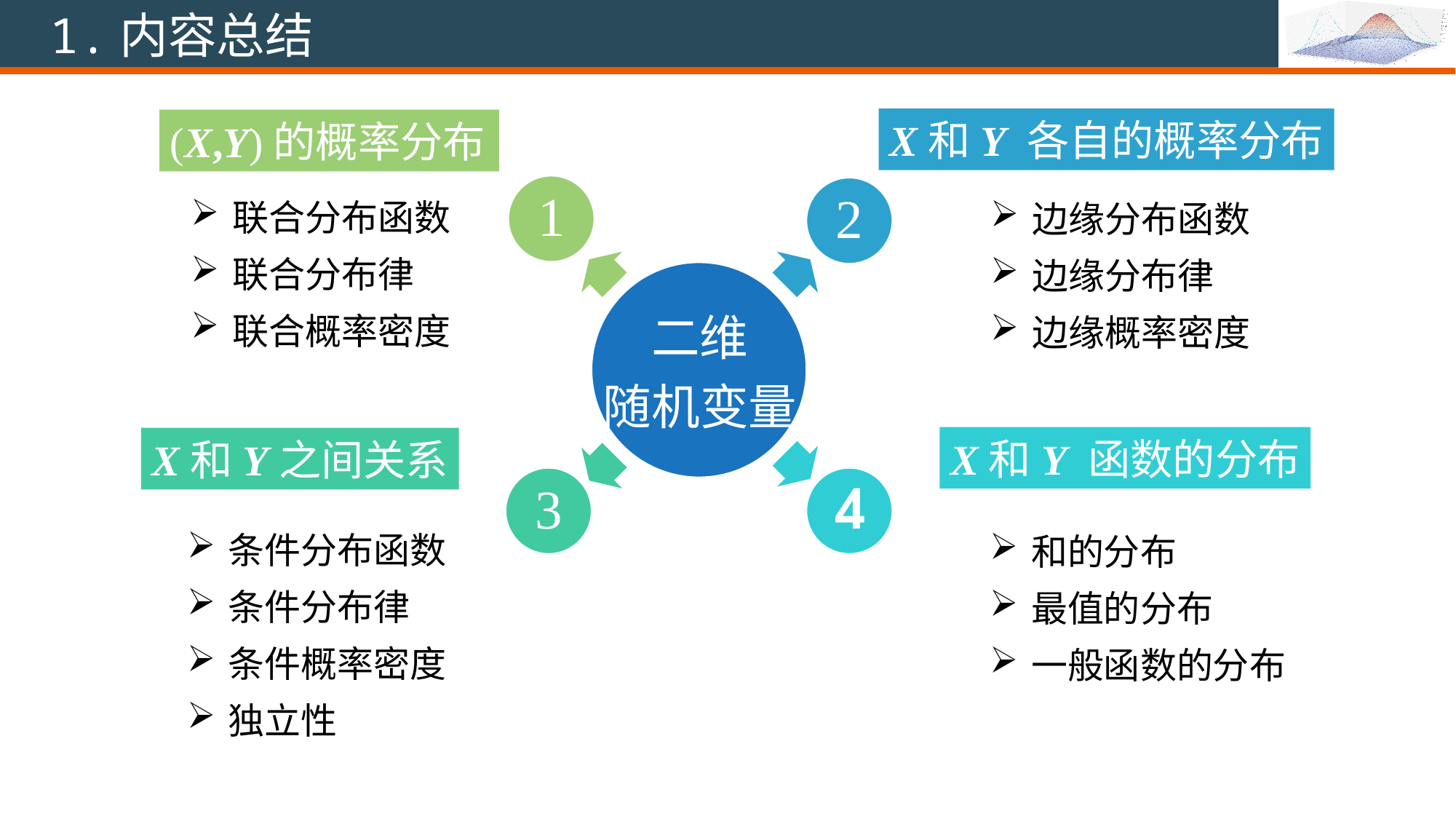

1.内容总结
X和Y 各自的概率分布
(X,Y)的概率分布
1
联合分布函数
联合分布律
联合概率密度
2
边缘分布函数
边缘分布律
边缘概率密度

二维
随机变量
X和Y 函数的分布
X和Y之间关系

4
3
条件分布函数
条件分布律
条件概率密度
独立性
和的分布
最值的分布
一般函数的分布